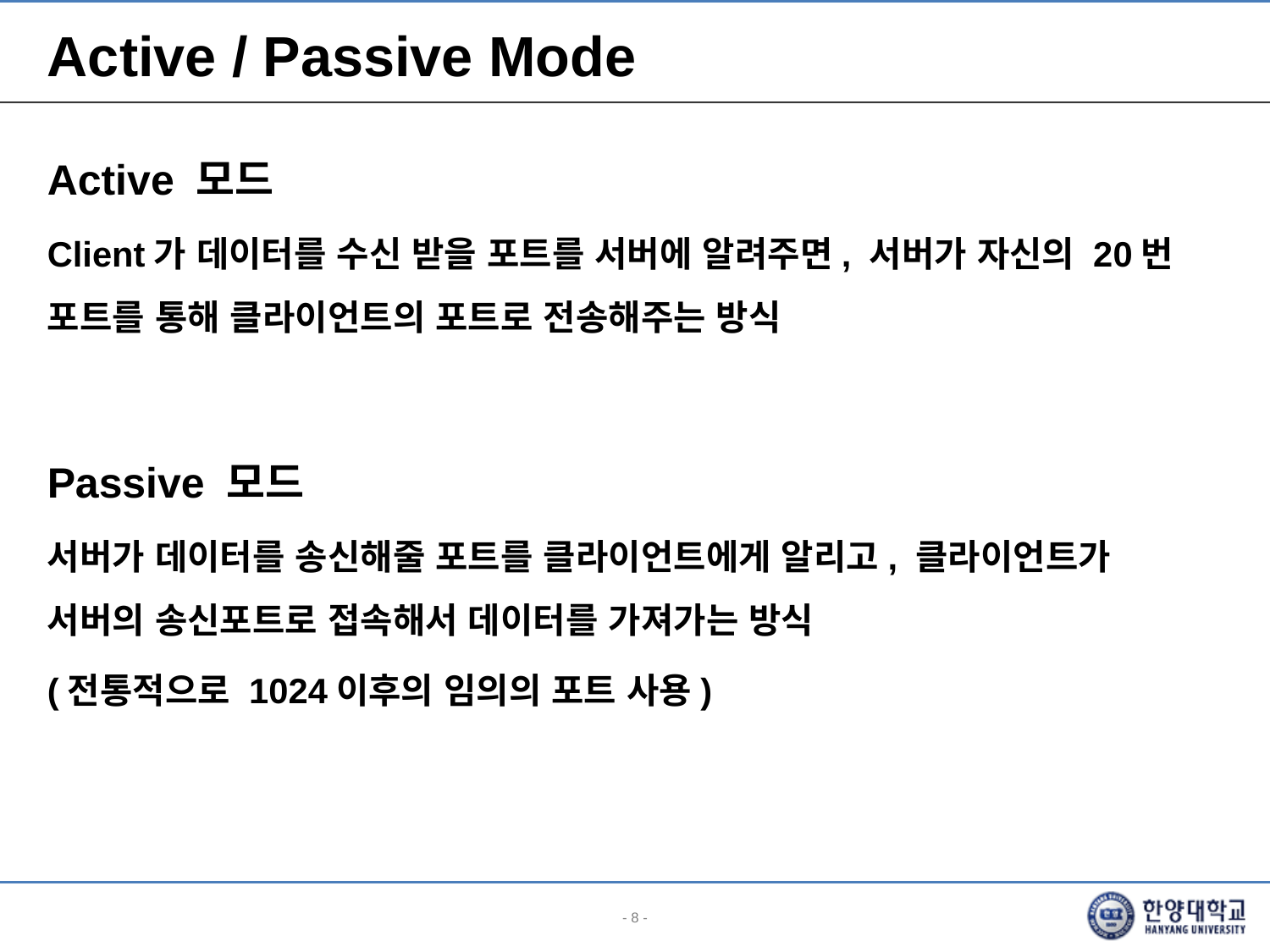

# Active / Passive Mode
Active 모드
Client가 데이터를 수신 받을 포트를 서버에 알려주면, 서버가 자신의 20번 포트를 통해 클라이언트의 포트로 전송해주는 방식

Passive 모드
서버가 데이터를 송신해줄 포트를 클라이언트에게 알리고, 클라이언트가 서버의 송신포트로 접속해서 데이터를 가져가는 방식
(전통적으로 1024이후의 임의의 포트 사용)